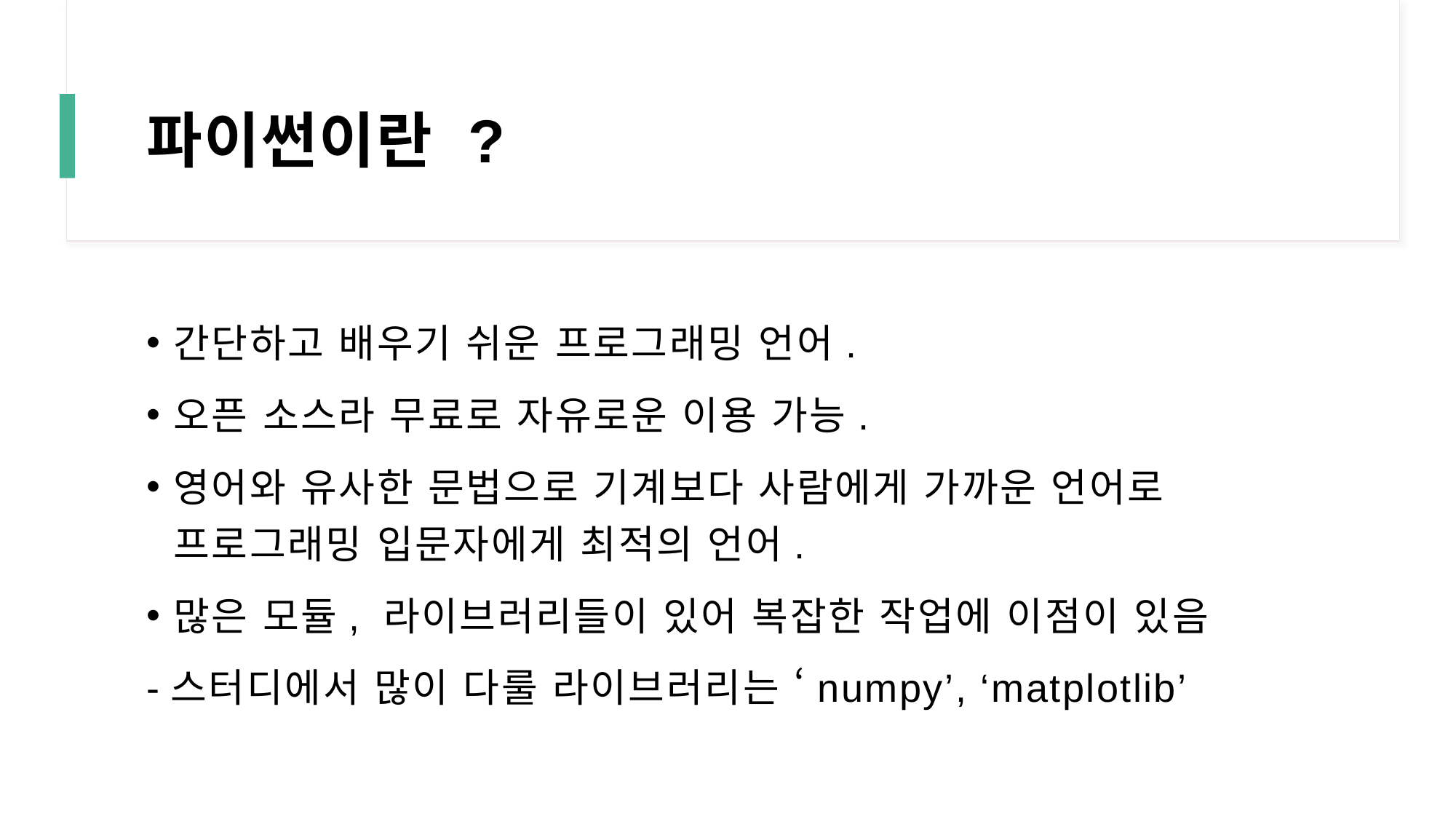

# 파이썬이란 ?
간단하고 배우기 쉬운 프로그래밍 언어.
오픈 소스라 무료로 자유로운 이용 가능.
영어와 유사한 문법으로 기계보다 사람에게 가까운 언어로 프로그래밍 입문자에게 최적의 언어.
많은 모듈, 라이브러리들이 있어 복잡한 작업에 이점이 있음
-스터디에서 많이 다룰 라이브러리는 ‘numpy’, ‘matplotlib’